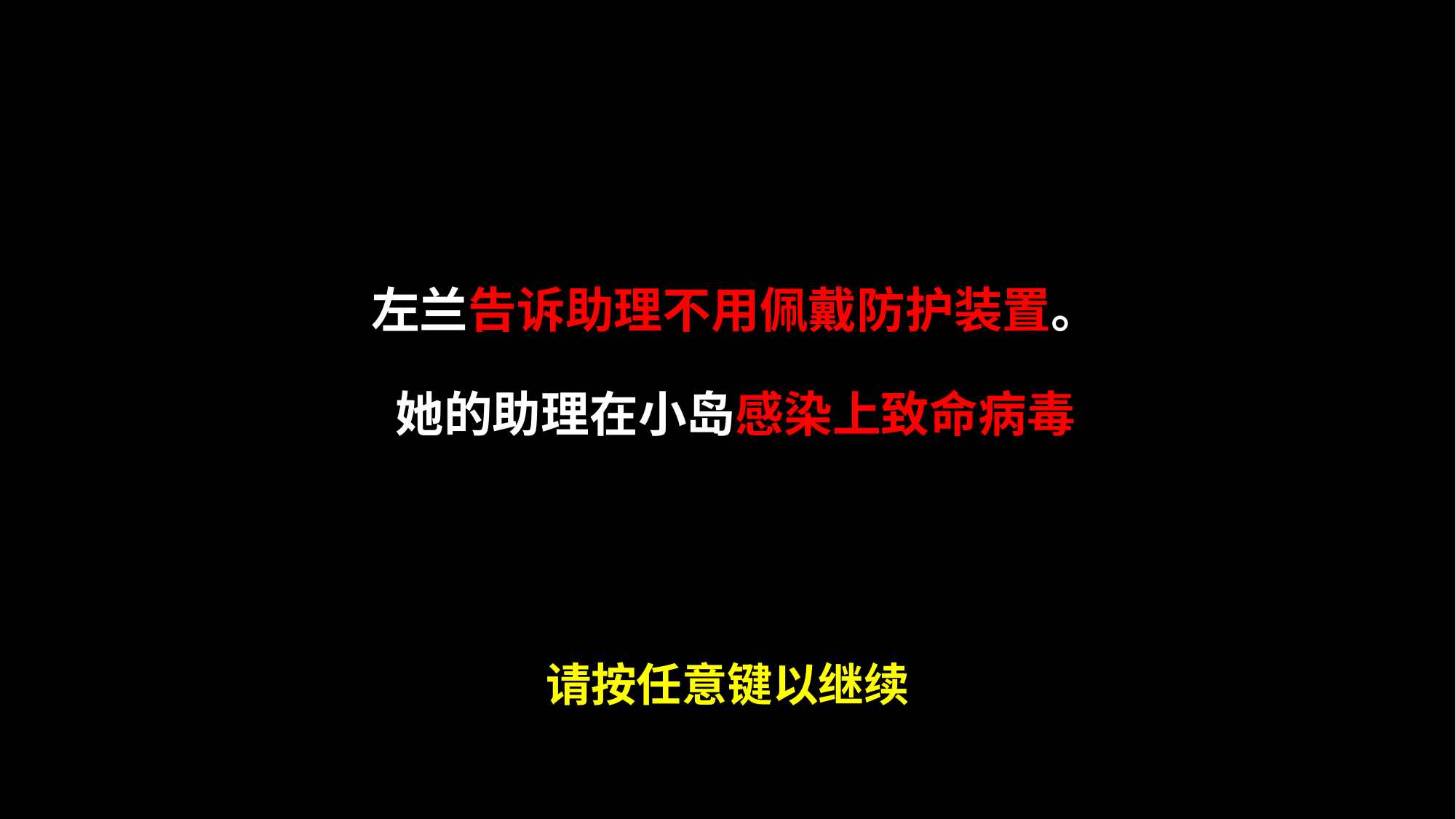

# 左兰告诉助理不用佩戴防护装置。 她的助理在小岛感染上致命病毒
请按任意键以继续